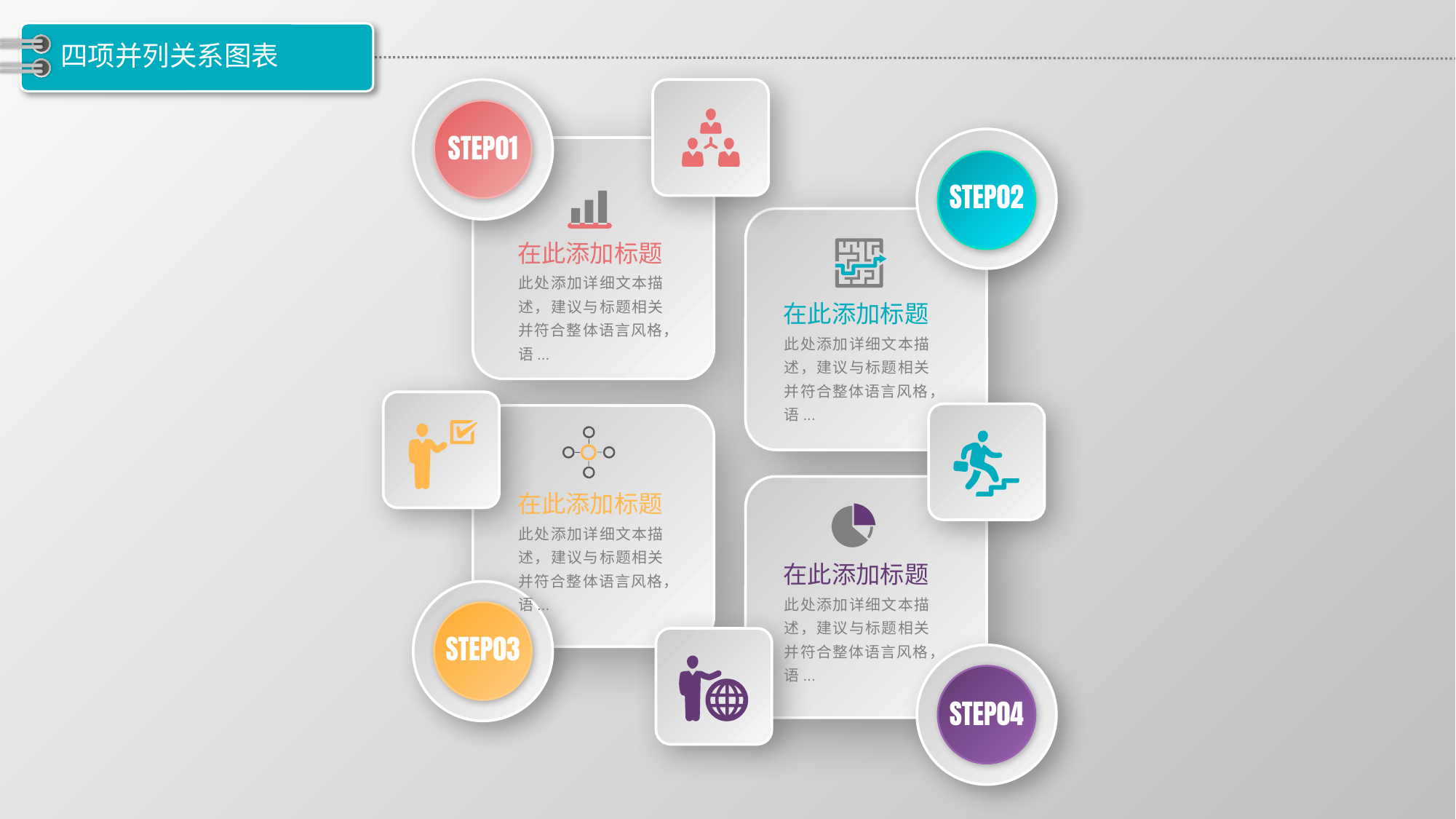

# 四项并列关系图表

STEP01

STEP02

在此添加标题
此处添加详细文本描述，建议与标题相关并符合整体语言风格，语...

在此添加标题
此处添加详细文本描述，建议与标题相关并符合整体语言风格，语...

在此添加标题
此处添加详细文本描述，建议与标题相关并符合整体语言风格，语...

在此添加标题
此处添加详细文本描述，建议与标题相关并符合整体语言风格，语...

STEP03

STEP04